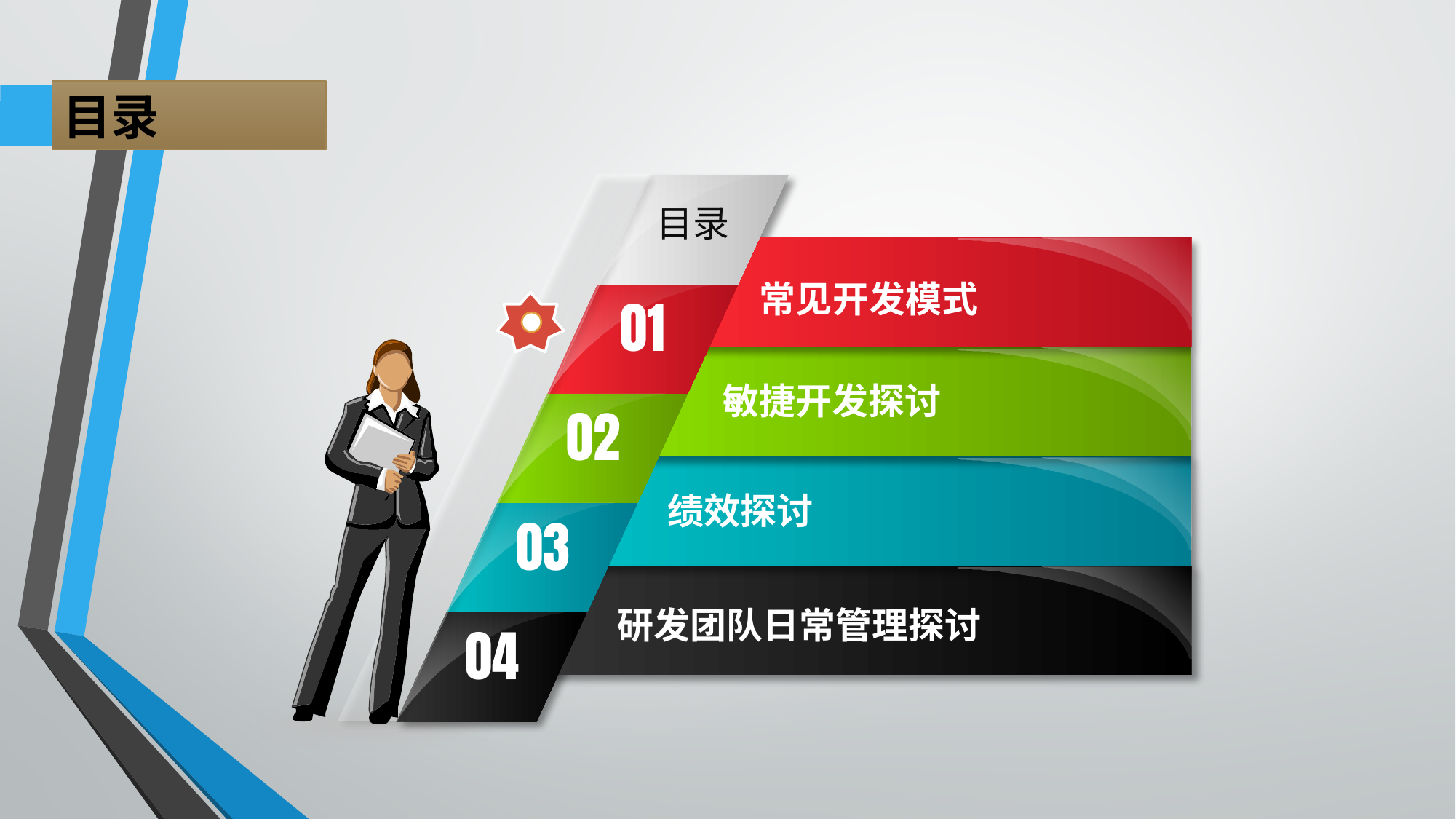

目录

目录

01

02

03

04

平台建设
常见开发模式
资源建设
敏捷开发探讨
在线教学体会
绩效探讨
未来规划
研发团队日常管理探讨